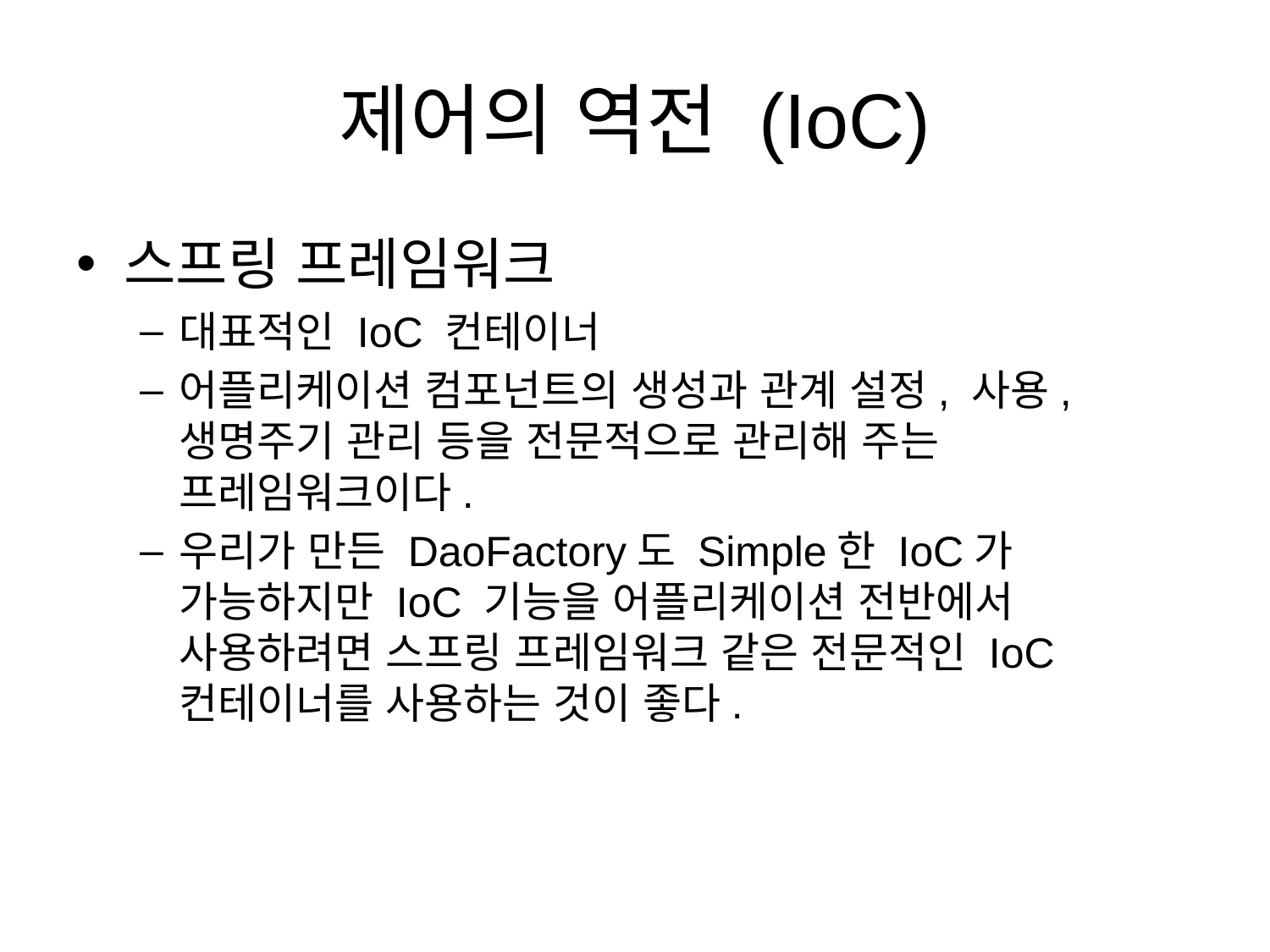

# 제어의 역전 (IoC)
스프링 프레임워크
대표적인 IoC 컨테이너
어플리케이션 컴포넌트의 생성과 관계 설정, 사용, 생명주기 관리 등을 전문적으로 관리해 주는 프레임워크이다.
우리가 만든 DaoFactory도 Simple한 IoC가 가능하지만 IoC 기능을 어플리케이션 전반에서 사용하려면 스프링 프레임워크 같은 전문적인 IoC 컨테이너를 사용하는 것이 좋다.